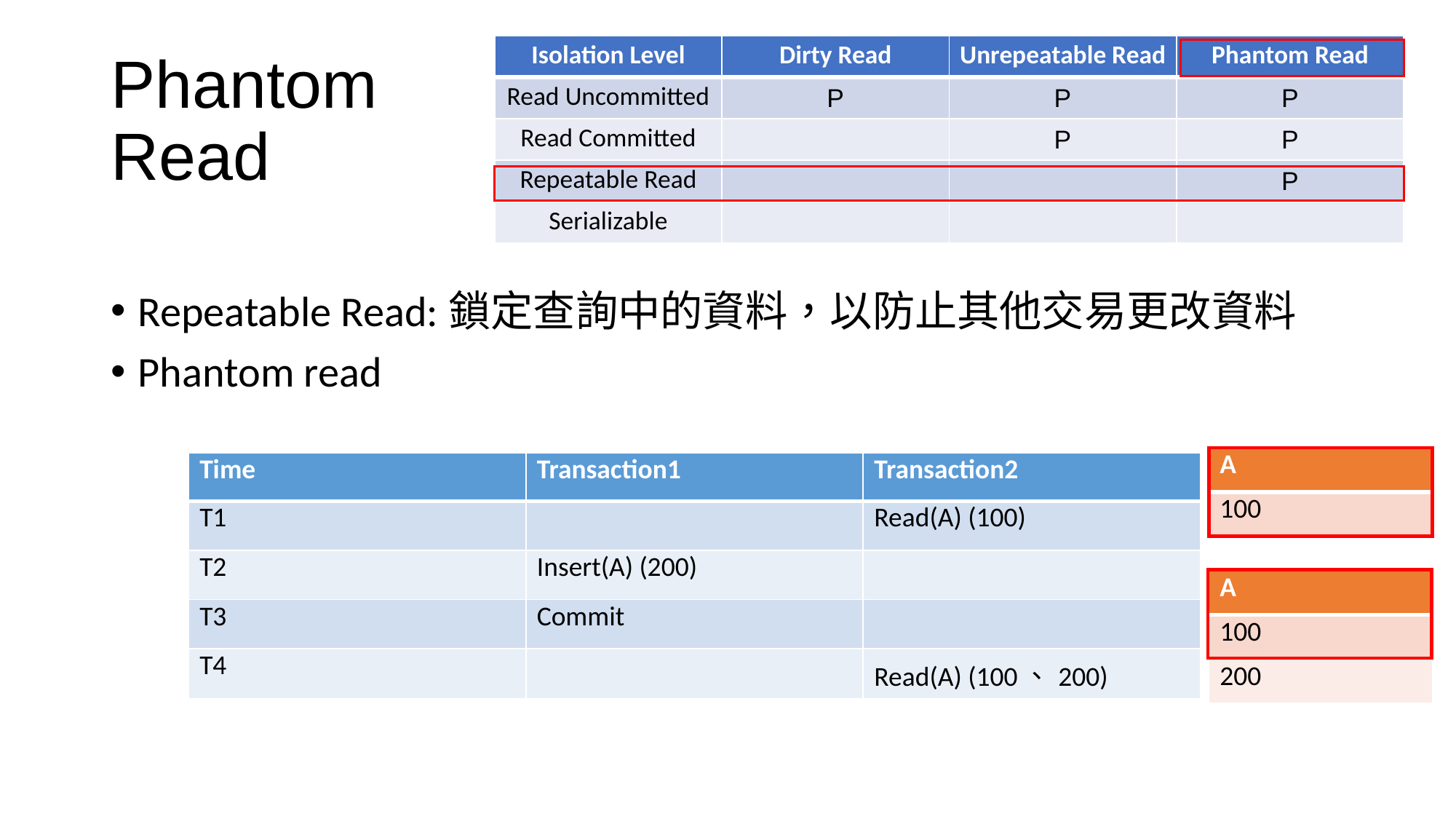

| Isolation Level | Dirty Read | Unrepeatable Read | Phantom Read |
| --- | --- | --- | --- |
| Read Uncommitted | P | P | P |
| Read Committed |  | P | P |
| Repeatable Read |  |  | P |
| Serializable |  |  |  |

# Phantom Read

Repeatable Read:鎖定查詢中的資料，以防止其他交易更改資料
Phantom read

| A |
| --- |
| 100 |

| Time | Transaction1 | Transaction2 |
| --- | --- | --- |
| T1 |  | Read(A) (100) |
| T2 | Insert(A) (200) |  |
| T3 | Commit |  |
| T4 |  | Read(A) (100、200) |

| A |
| --- |
| 100 |
| 200 |